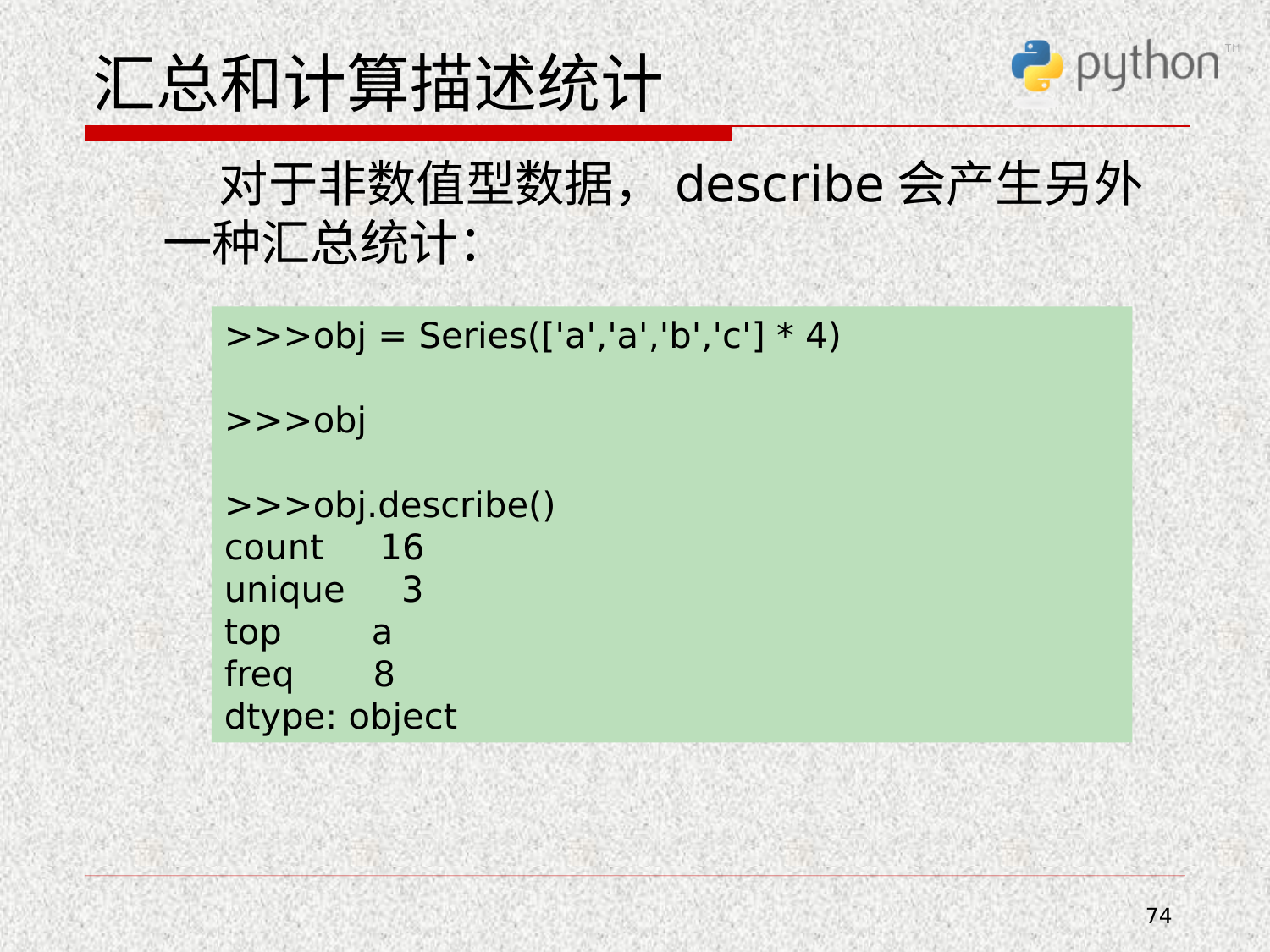

# 汇总和计算描述统计
          对于非数值型数据，describe会产生另外一种汇总统计：

>>>obj = Series(['a','a','b','c'] * 4)

>>>obj

>>>obj.describe()
count     16
unique     3
top        a
freq       8
dtype: object
74